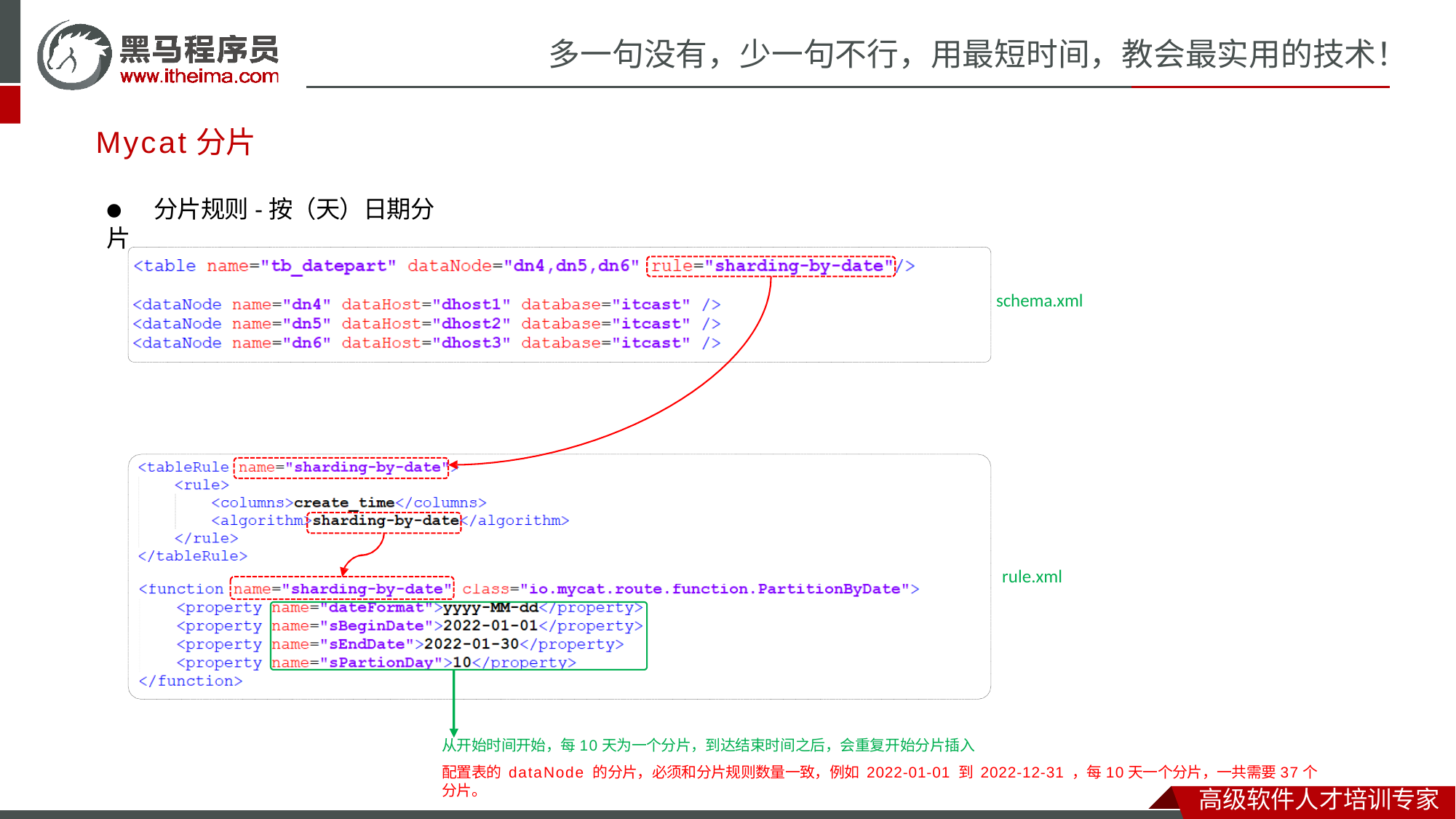

# 多一句没有，少一句不行，用最短时间，教会最实用的技术！

Mycat分片
⚫	分片规则-按（天）日期分片

schema.xml

rule.xml

从开始时间开始，每10天为一个分片，到达结束时间之后，会重复开始分片插入
配置表的 dataNode 的分片，必须和分片规则数量一致，例如 2022-01-01 到 2022-12-31 ，每10天一个分片，一共需要37个分片。
高级软件人才培训专家